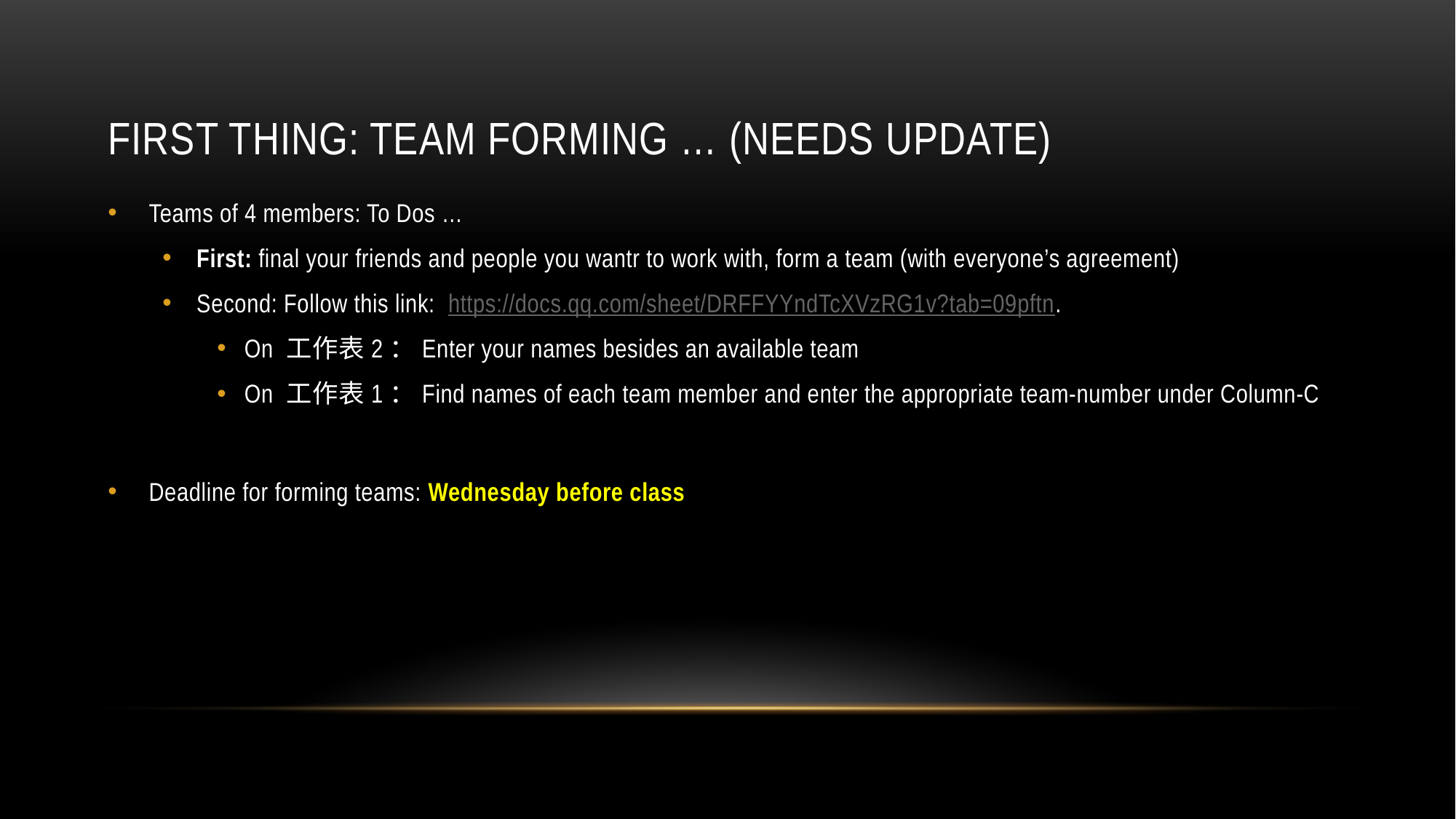

# First thing: Team forming … (needs update)
Teams of 4 members: To Dos …
First: final your friends and people you wantr to work with, form a team (with everyone’s agreement)
Second: Follow this link:  https://docs.qq.com/sheet/DRFFYYndTcXVzRG1v?tab=09pftn.
On 工作表2：Enter your names besides an available team
On 工作表1：Find names of each team member and enter the appropriate team-number under Column-C

Deadline for forming teams: Wednesday before class